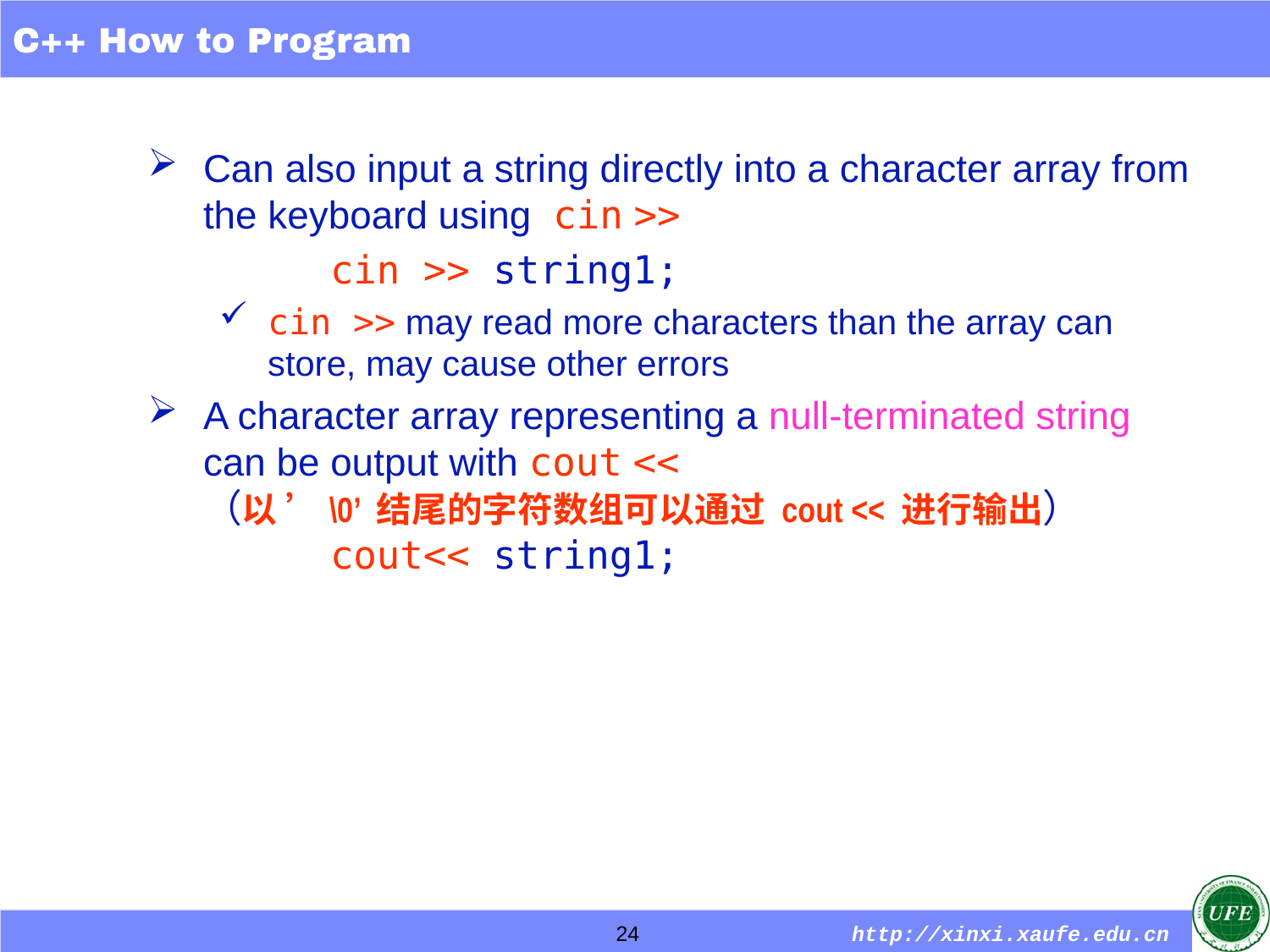

Can also input a string directly into a character array from the keyboard using  cin >>
		cin >> string1;
cin >> may read more characters than the array can store, may cause other errors
A character array representing a null-terminated string can be output with cout <<
（以 ’\0’ 结尾的字符数组可以通过 cout << 进行输出）
	cout<< string1;
24